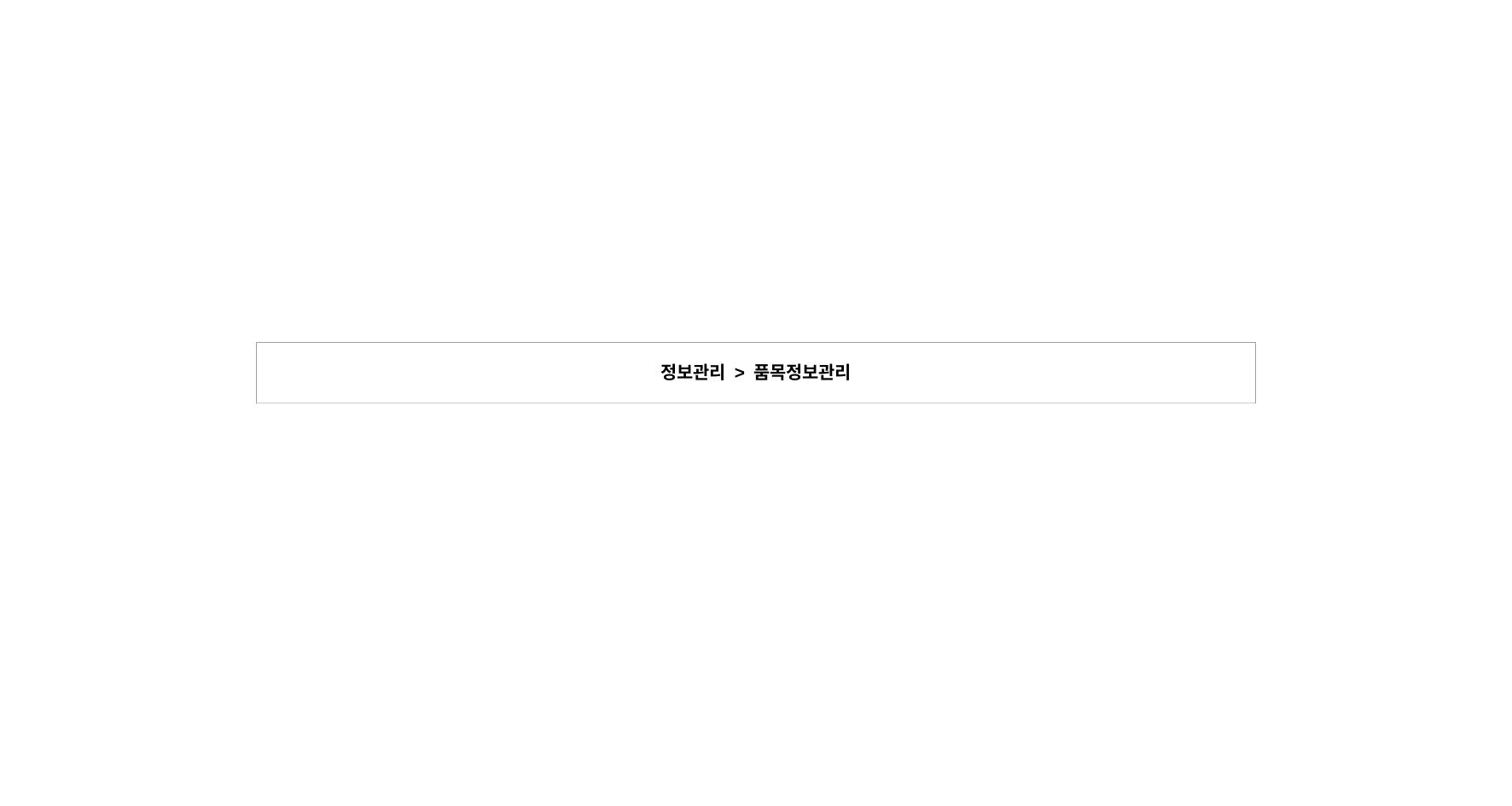

| 정보관리 > 품목정보관리 |
| --- |